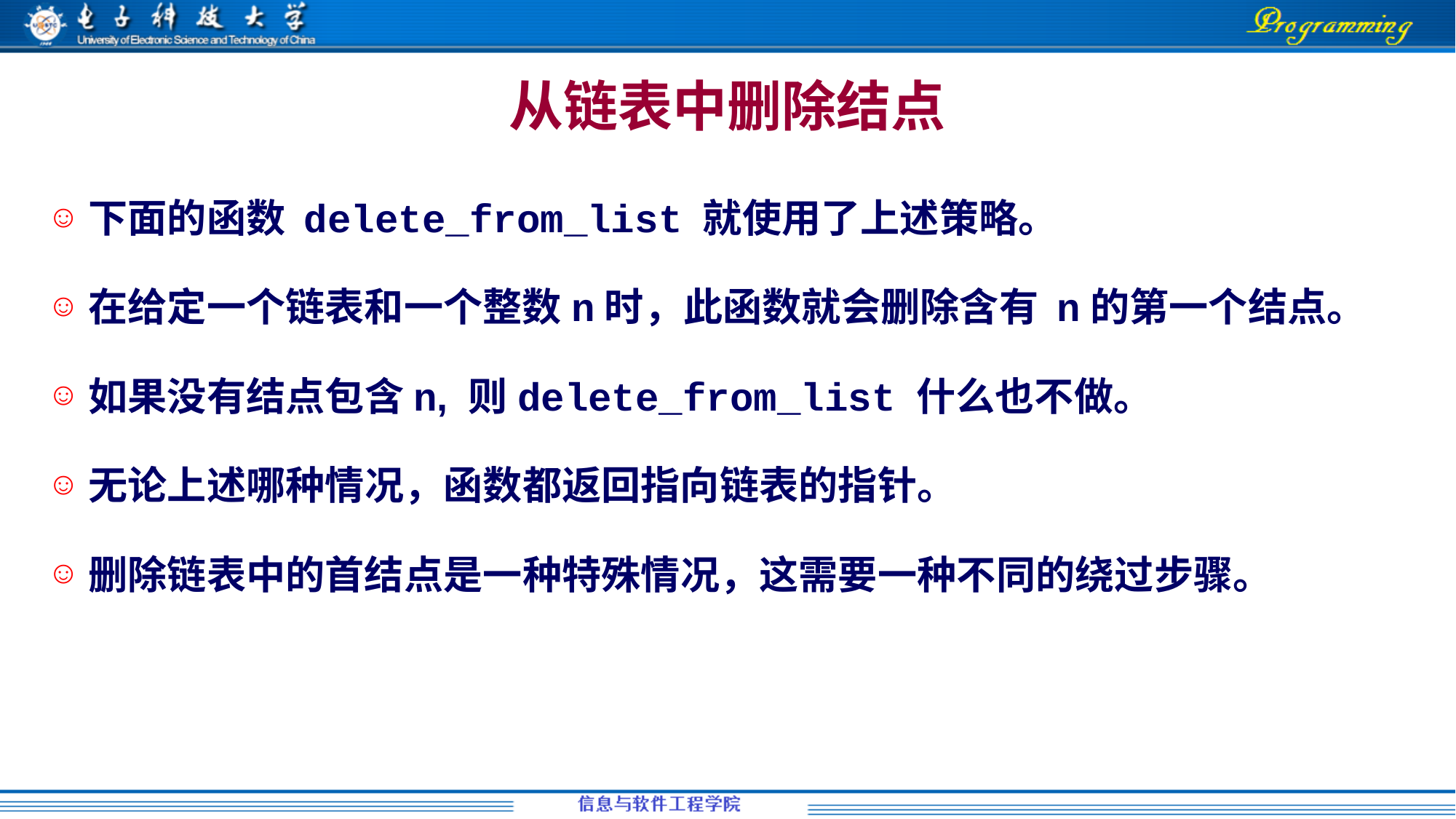

# 从链表中删除结点
下面的函数 delete_from_list 就使用了上述策略。
在给定一个链表和一个整数n时，此函数就会删除含有 n的第一个结点。
如果没有结点包含n, 则delete_from_list 什么也不做。
无论上述哪种情况，函数都返回指向链表的指针。
删除链表中的首结点是一种特殊情况，这需要一种不同的绕过步骤。